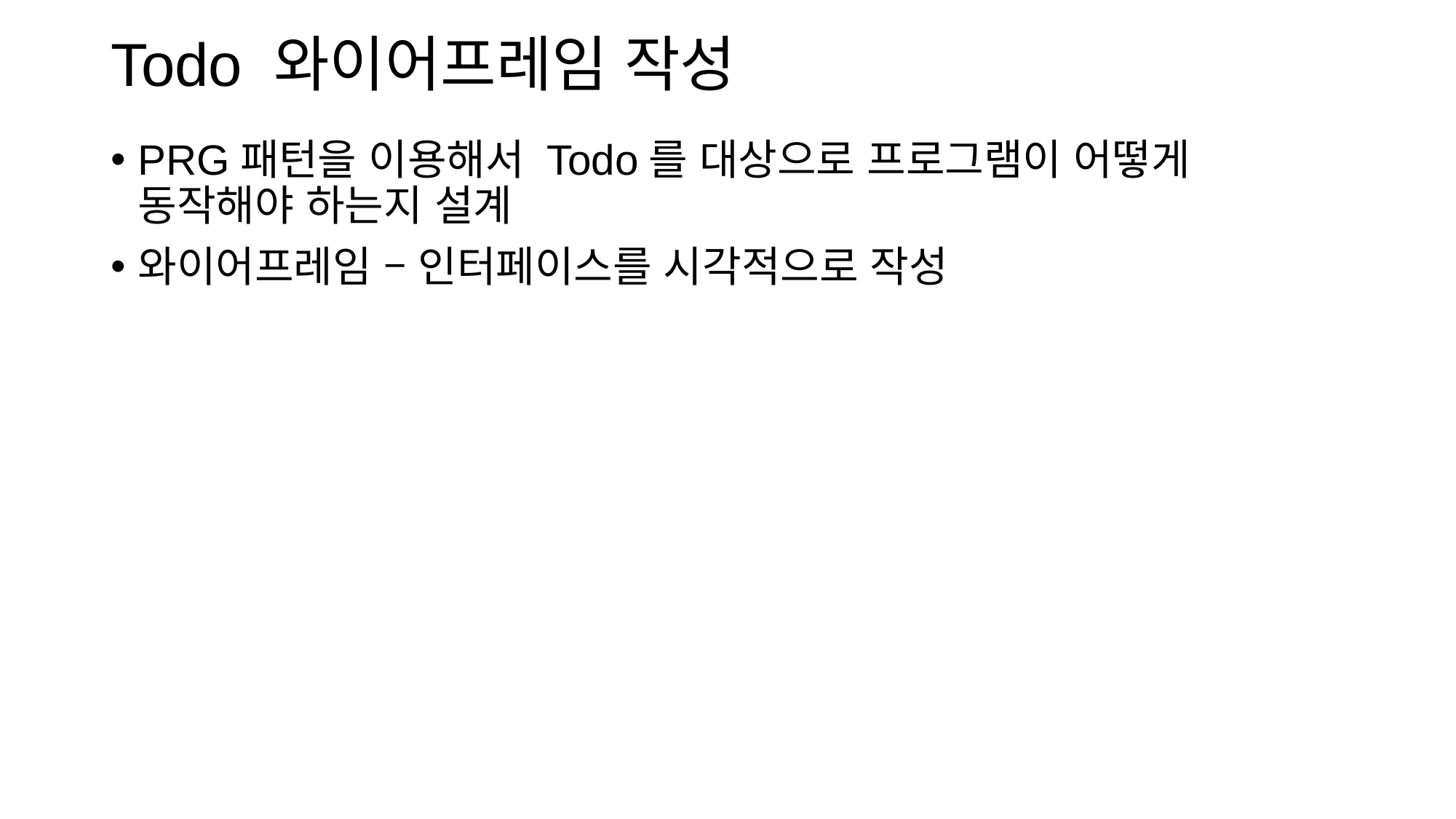

# Todo 와이어프레임 작성
PRG패턴을 이용해서 Todo를 대상으로 프로그램이 어떻게 동작해야 하는지 설계
와이어프레임 – 인터페이스를 시각적으로 작성